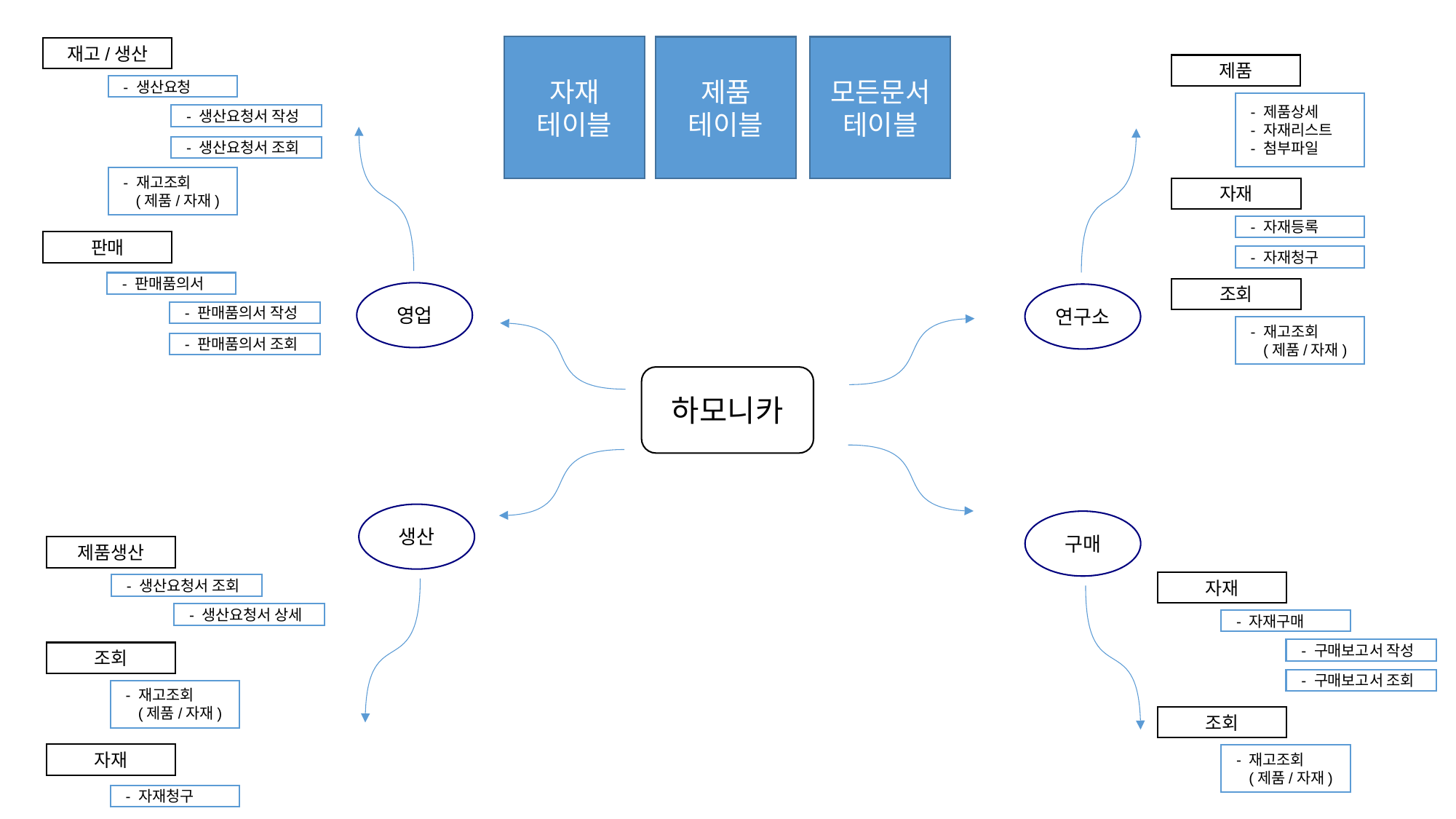

자재
테이블
제품
테이블
모든문서
테이블
재고/생산
제품
 - 생산요청
 - 제품상세
 - 자재리스트
 - 첨부파일
 - 생산요청서 작성
 - 생산요청서 조회
 - 재고조회
    (제품/자재)
자재
 - 자재등록
판매
 - 자재청구
 - 판매품의서
조회
영업
연구소
 - 판매품의서 작성
 - 재고조회
    (제품/자재)
 - 판매품의서 조회
하모니카
생산
구매
제품생산
자재
 - 생산요청서 조회
 - 생산요청서 상세
 - 자재구매
 - 구매보고서 작성
조회
 - 구매보고서 조회
 - 재고조회
    (제품/자재)
조회
자재
 - 재고조회
    (제품/자재)
 - 자재청구